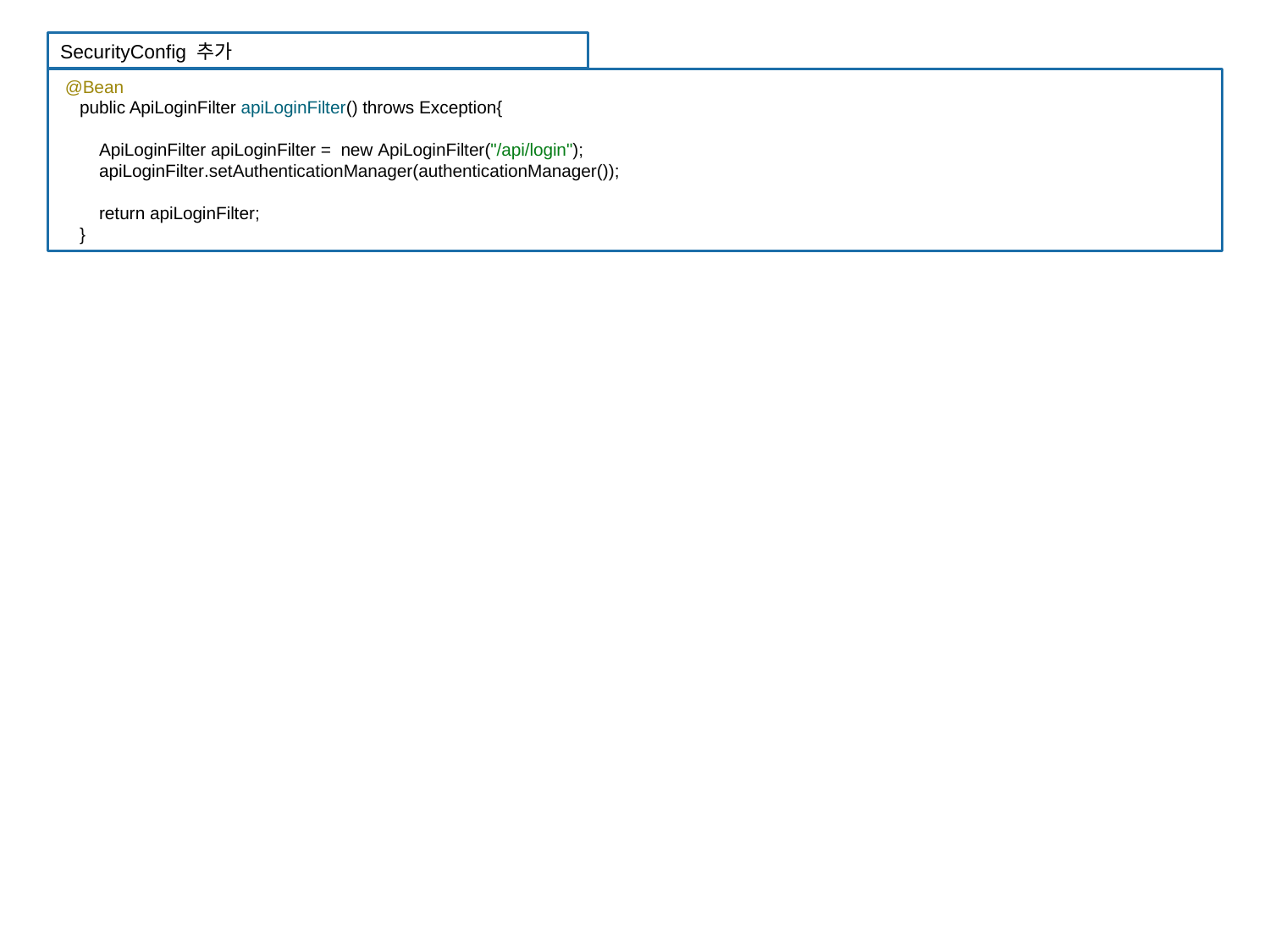

SecurityConfig 추가
 @Bean
    public ApiLoginFilter apiLoginFilter() throws Exception{
        ApiLoginFilter apiLoginFilter =  new ApiLoginFilter("/api/login");
        apiLoginFilter.setAuthenticationManager(authenticationManager());
        return apiLoginFilter;
    }